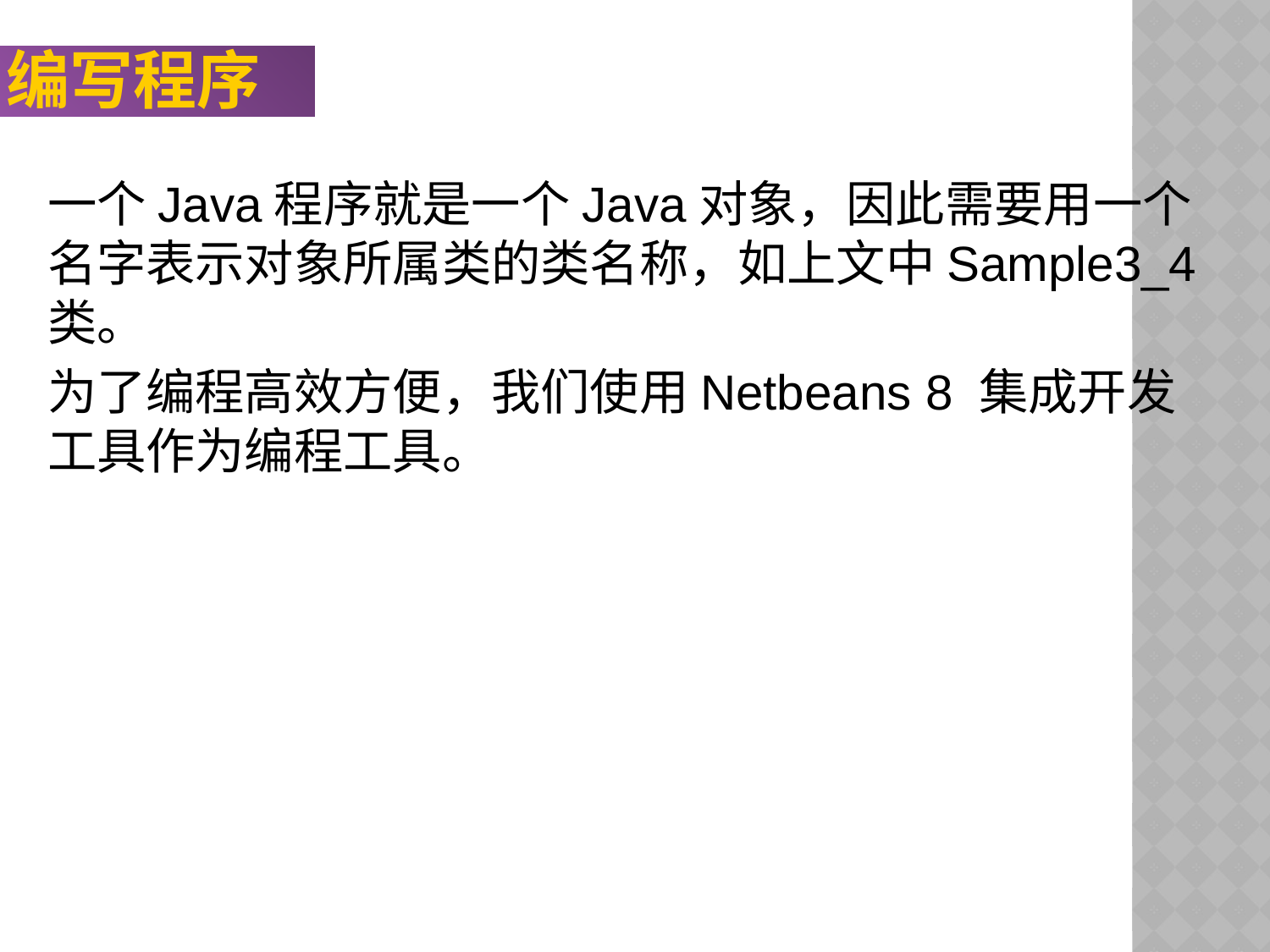

编写程序
一个Java程序就是一个Java对象，因此需要用一个名字表示对象所属类的类名称，如上文中Sample3_4类。
为了编程高效方便，我们使用Netbeans 8 集成开发工具作为编程工具。